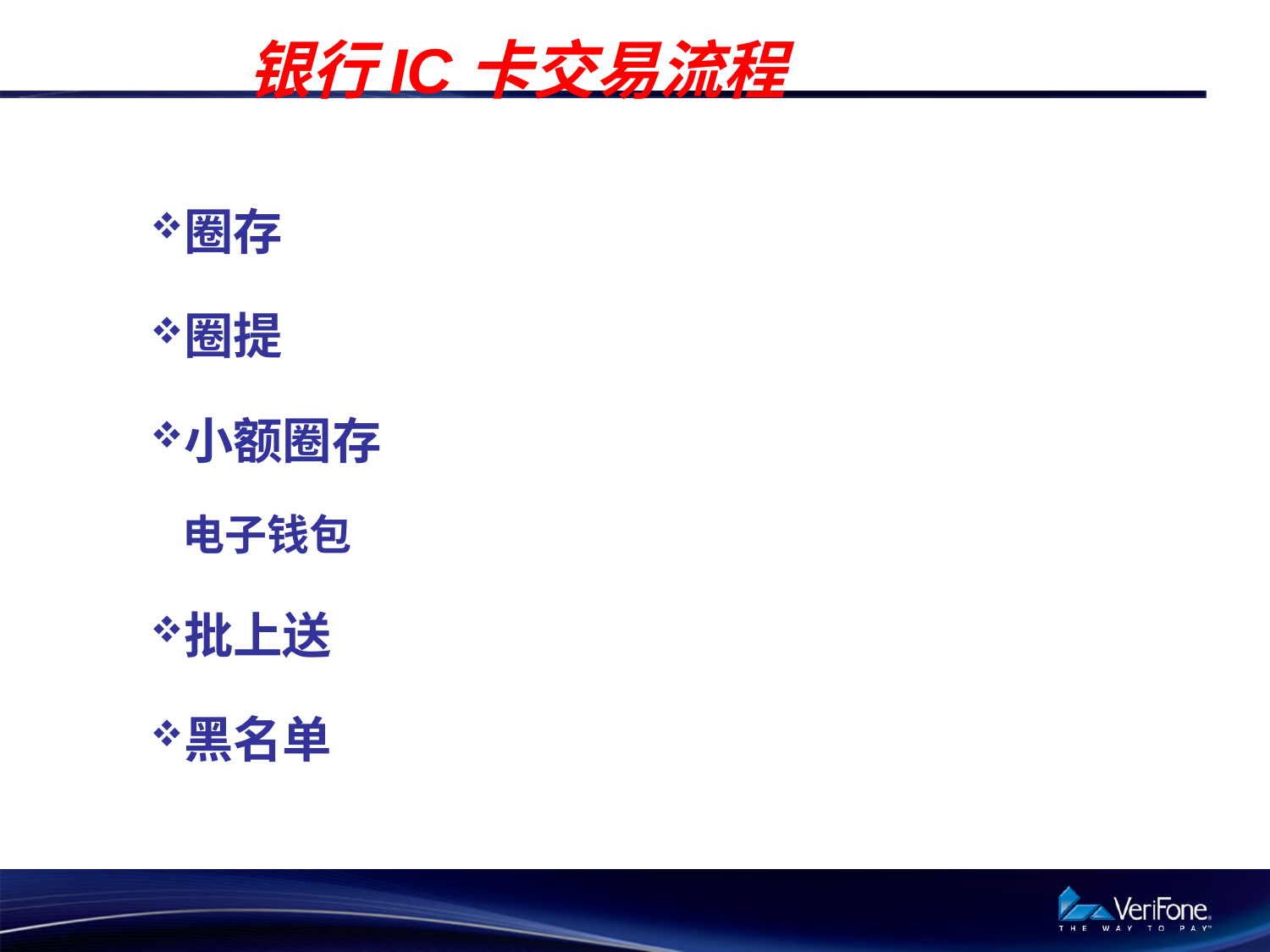

# 银行IC卡交易流程
圈存
圈提
小额圈存
	电子钱包
批上送
黑名单